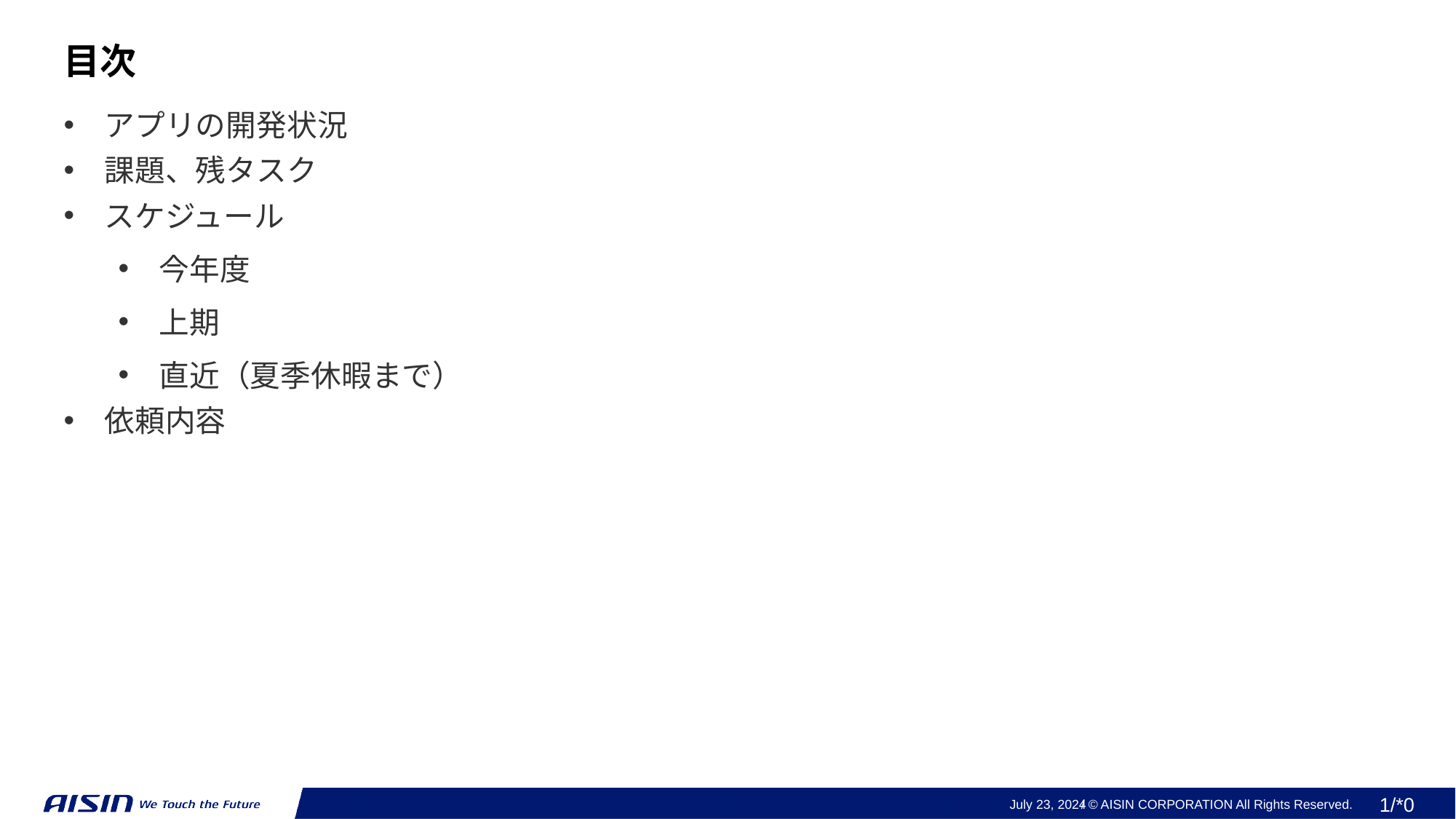

目次
アプリの開発状況
課題、残タスク
スケジュール
今年度
上期
直近（夏季休暇まで）
依頼内容
July 23, 2024